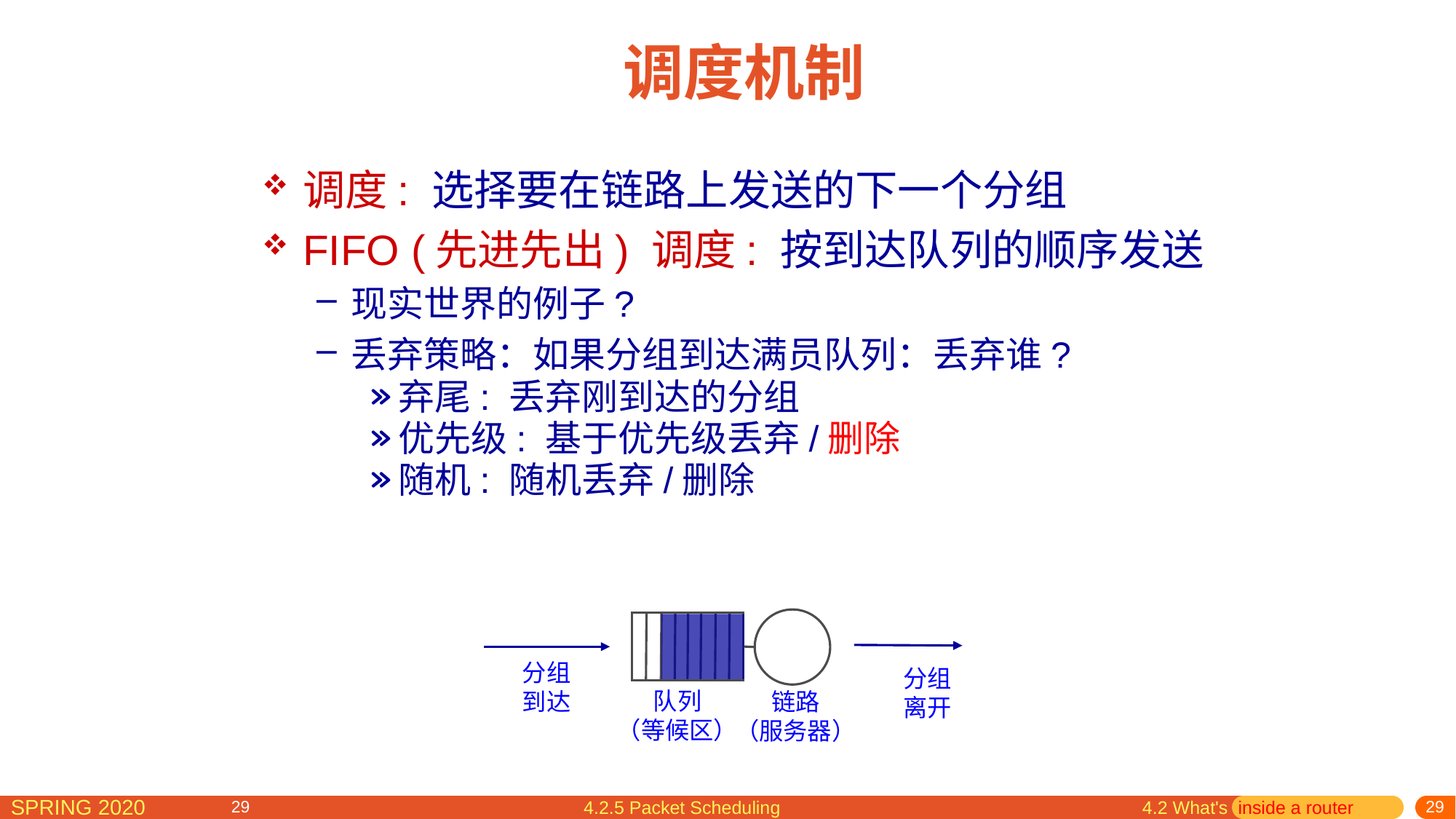

# 调度机制
调度: 选择要在链路上发送的下一个分组
FIFO (先进先出) 调度: 按到达队列的顺序发送
现实世界的例子?
丢弃策略：如果分组到达满员队列：丢弃谁?
弃尾: 丢弃刚到达的分组
优先级: 基于优先级丢弃/删除
随机: 随机丢弃/删除

分组
到达
分组
离开
队列
（等候区）
链路
（服务器）
4.2.5 Packet Scheduling
4.2 What's  inside a router